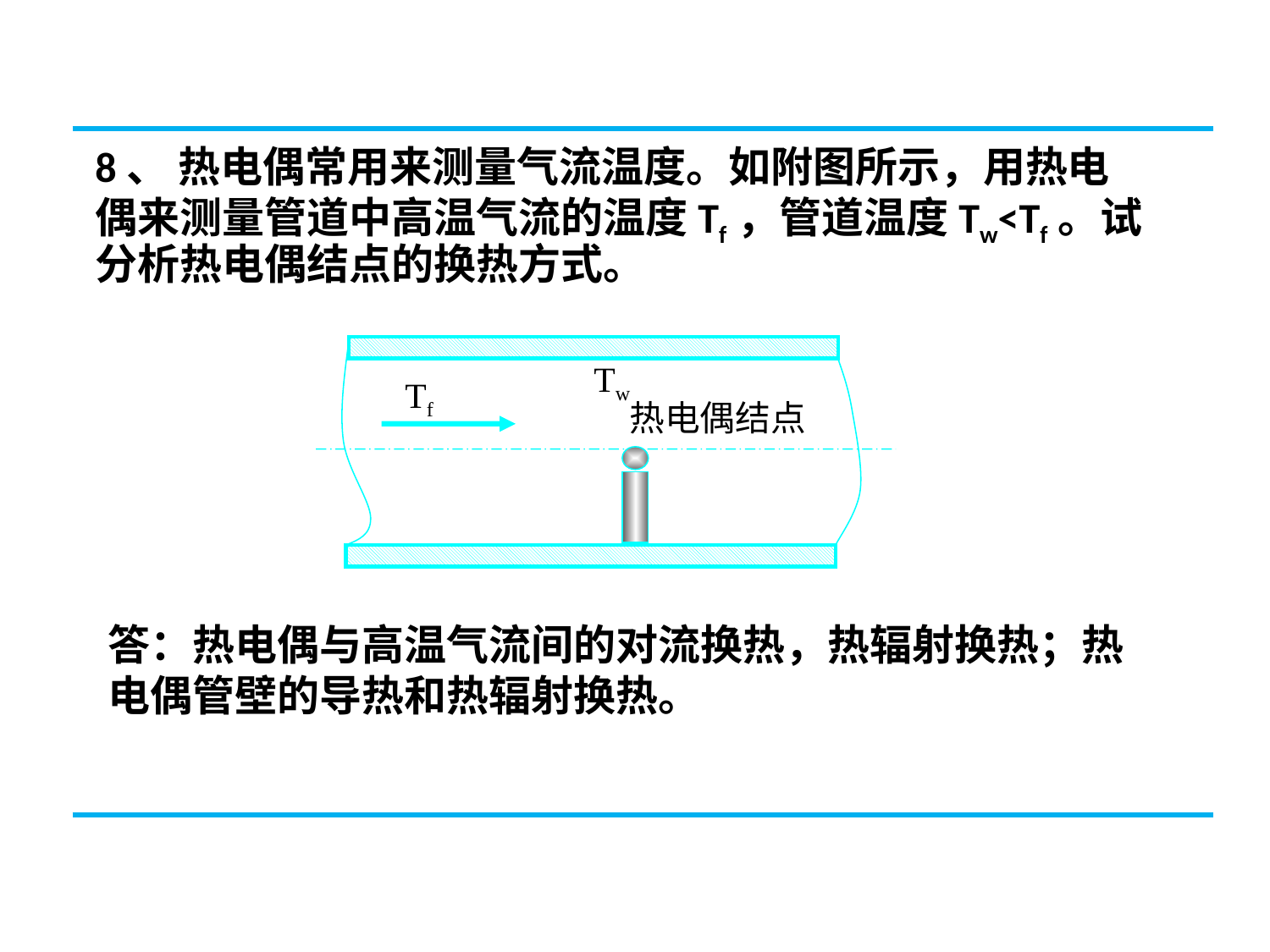

8、 热电偶常用来测量气流温度。如附图所示，用热电偶来测量管道中高温气流的温度Tf，管道温度Tw<Tf。试分析热电偶结点的换热方式。

Tw

Tf
热电偶结点

答：热电偶与高温气流间的对流换热，热辐射换热；热电偶管壁的导热和热辐射换热。